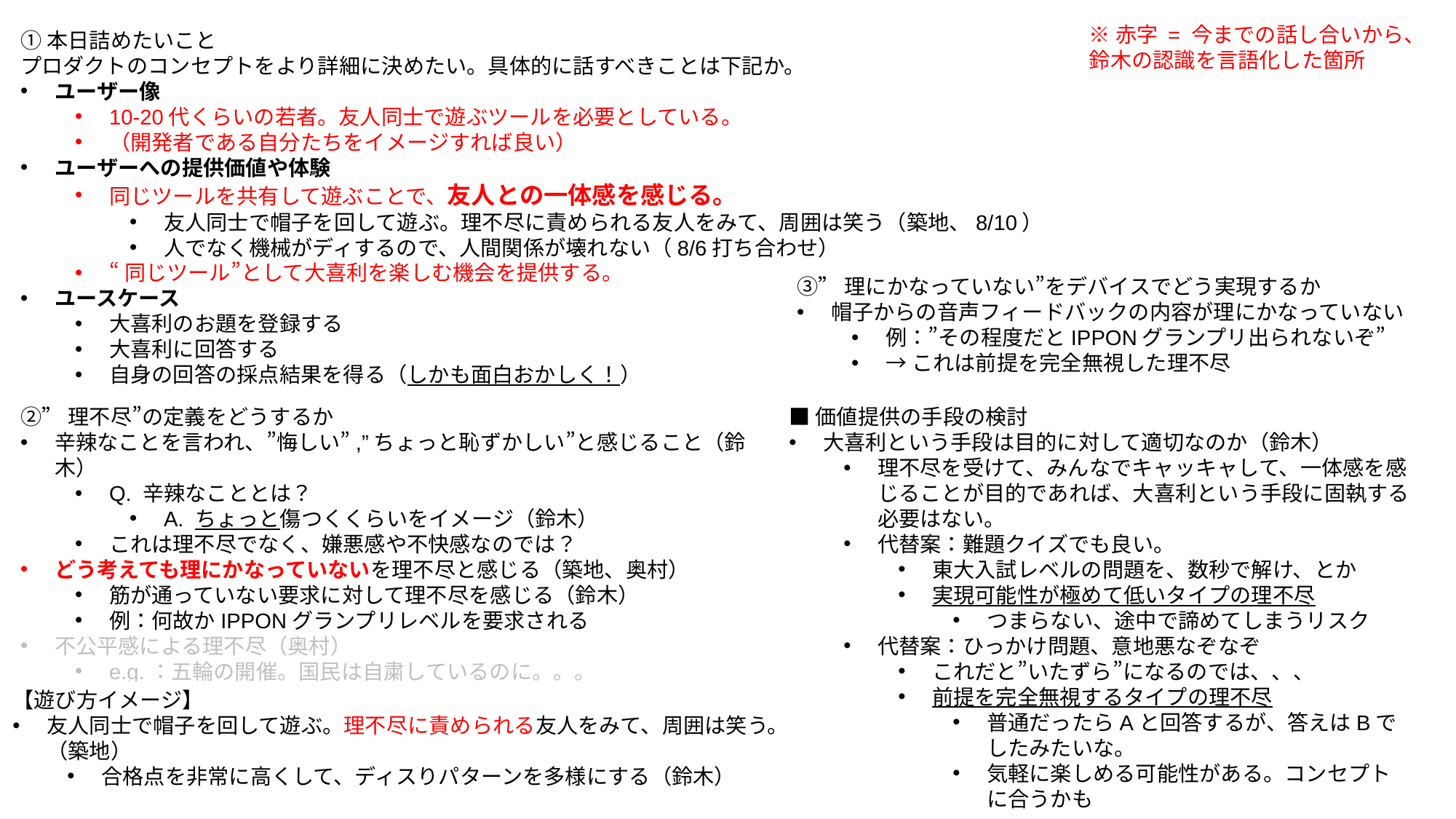

※赤字 = 今までの話し合いから、鈴木の認識を言語化した箇所
①本日詰めたいこと
プロダクトのコンセプトをより詳細に決めたい。具体的に話すべきことは下記か。
ユーザー像
10-20代くらいの若者。友人同士で遊ぶツールを必要としている。
（開発者である自分たちをイメージすれば良い）
ユーザーへの提供価値や体験
同じツールを共有して遊ぶことで、友人との一体感を感じる。
友人同士で帽子を回して遊ぶ。理不尽に責められる友人をみて、周囲は笑う（築地、8/10）
人でなく機械がディするので、人間関係が壊れない（8/6打ち合わせ）
“同じツール”として大喜利を楽しむ機会を提供する。
ユースケース
大喜利のお題を登録する
大喜利に回答する
自身の回答の採点結果を得る（しかも面白おかしく！）
③”理にかなっていない”をデバイスでどう実現するか
帽子からの音声フィードバックの内容が理にかなっていない
例：”その程度だとIPPONグランプリ出られないぞ”
→これは前提を完全無視した理不尽
②”理不尽”の定義をどうするか
辛辣なことを言われ、”悔しい”,”ちょっと恥ずかしい”と感じること（鈴木）
Q. 辛辣なこととは？
A. ちょっと傷つくくらいをイメージ（鈴木）
これは理不尽でなく、嫌悪感や不快感なのでは？
どう考えても理にかなっていないを理不尽と感じる（築地、奥村）
筋が通っていない要求に対して理不尽を感じる（鈴木）
例：何故かIPPONグランプリレベルを要求される
不公平感による理不尽（奥村）
e.g.：五輪の開催。国民は自粛しているのに。。。
“友人との一体感”というコンセプトには合わないのでは（奥村）
■価値提供の手段の検討
大喜利という手段は目的に対して適切なのか（鈴木）
理不尽を受けて、みんなでキャッキャして、一体感を感じることが目的であれば、大喜利という手段に固執する必要はない。
代替案：難題クイズでも良い。
東大入試レベルの問題を、数秒で解け、とか
実現可能性が極めて低いタイプの理不尽
つまらない、途中で諦めてしまうリスク
代替案：ひっかけ問題、意地悪なぞなぞ
これだと”いたずら”になるのでは、、、
前提を完全無視するタイプの理不尽
普通だったらAと回答するが、答えはBでしたみたいな。
気軽に楽しめる可能性がある。コンセプトに合うかも
【遊び方イメージ】
友人同士で帽子を回して遊ぶ。理不尽に責められる友人をみて、周囲は笑う。（築地）
合格点を非常に高くして、ディスりパターンを多様にする（鈴木）